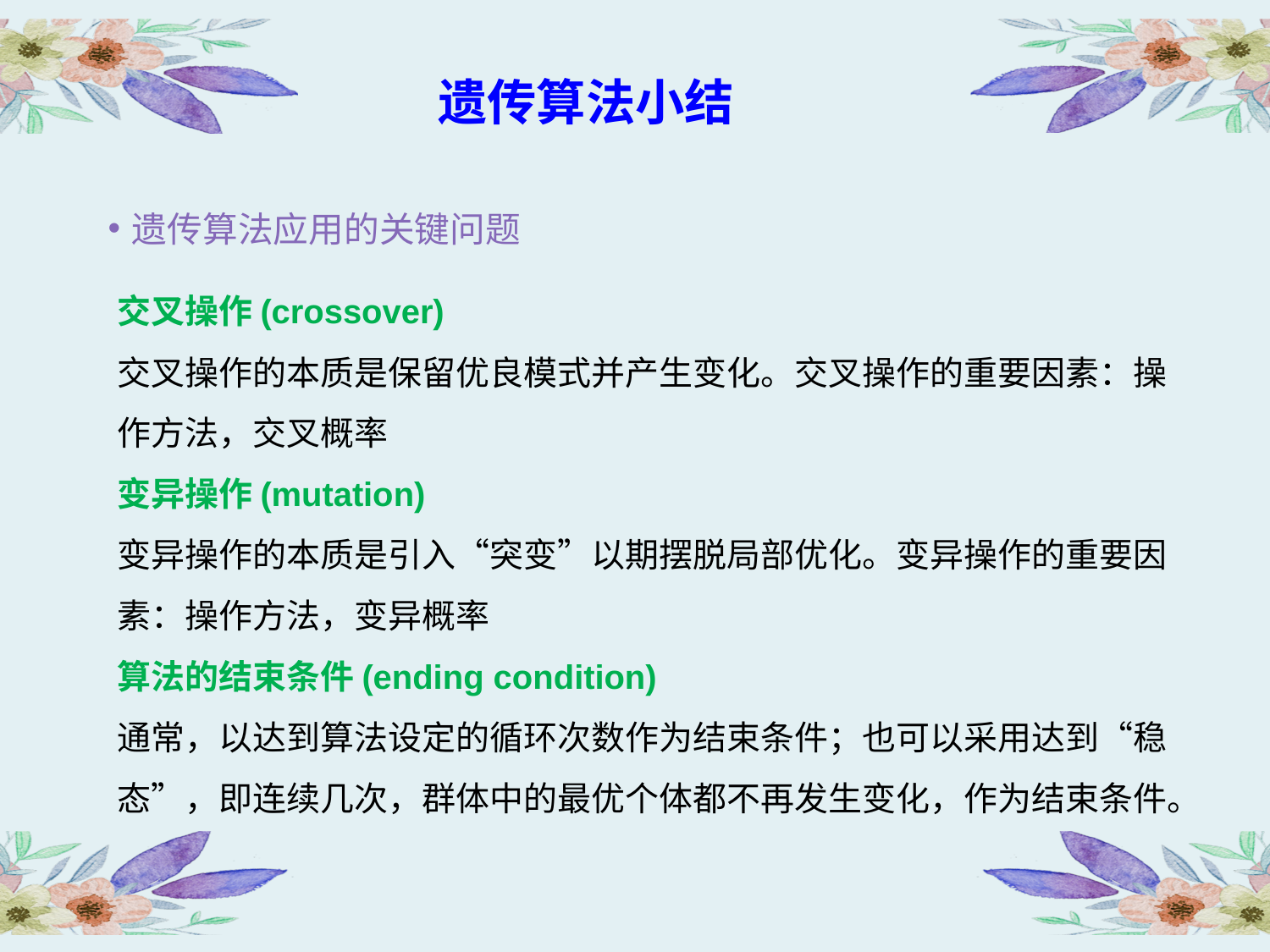

# 遗传算法小结
遗传算法应用的关键问题
交叉操作(crossover)
交叉操作的本质是保留优良模式并产生变化。交叉操作的重要因素：操作方法，交叉概率
变异操作(mutation)
变异操作的本质是引入“突变”以期摆脱局部优化。变异操作的重要因素：操作方法，变异概率
算法的结束条件(ending condition)
通常，以达到算法设定的循环次数作为结束条件；也可以采用达到“稳态”，即连续几次，群体中的最优个体都不再发生变化，作为结束条件。